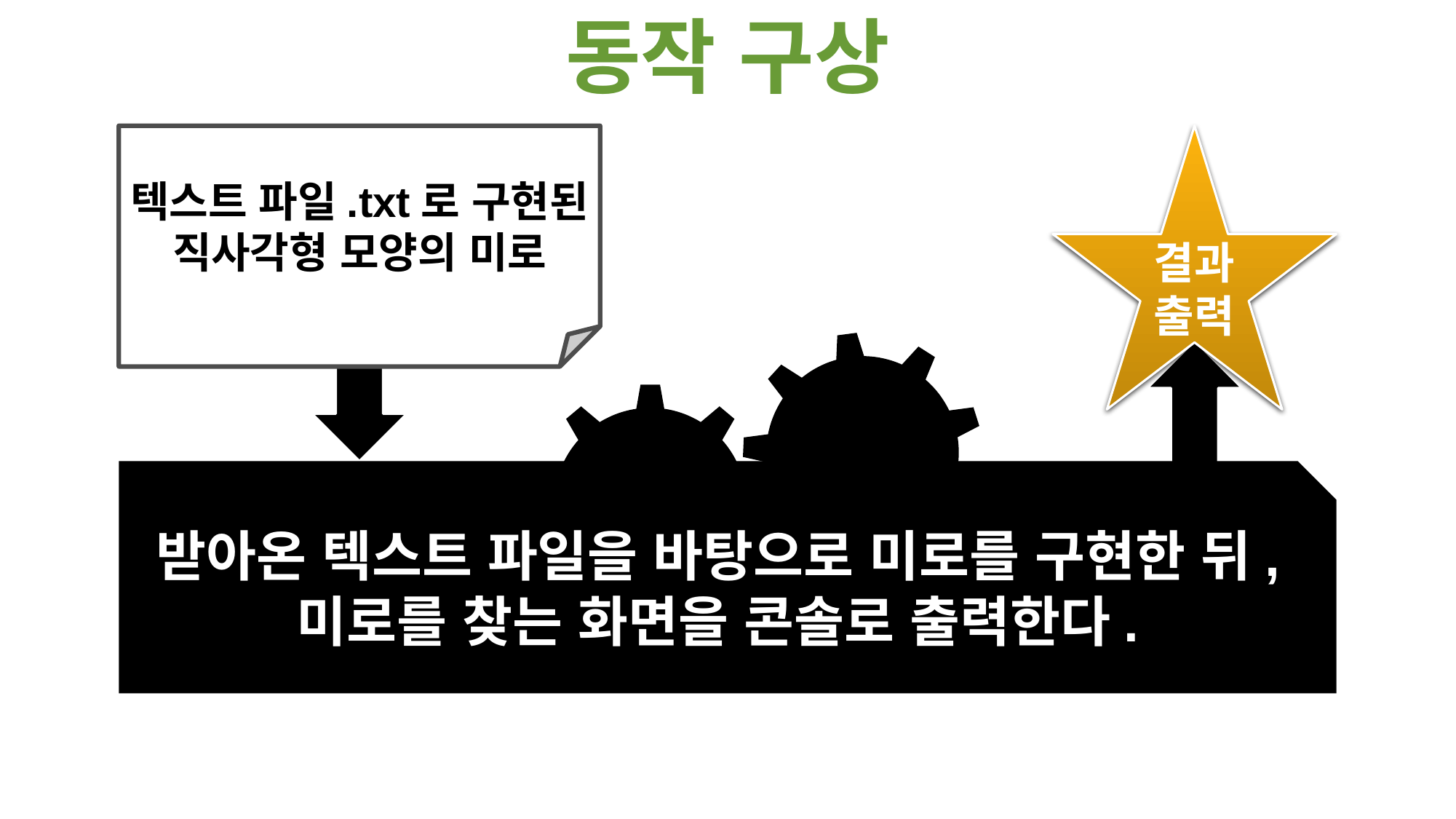

동작 구상
텍스트 파일.txt로 구현된
직사각형 모양의 미로

받아온 텍스트 파일을 바탕으로 미로를 구현한 뒤,
미로를 찾는 화면을 콘솔로 출력한다.

결과
출력